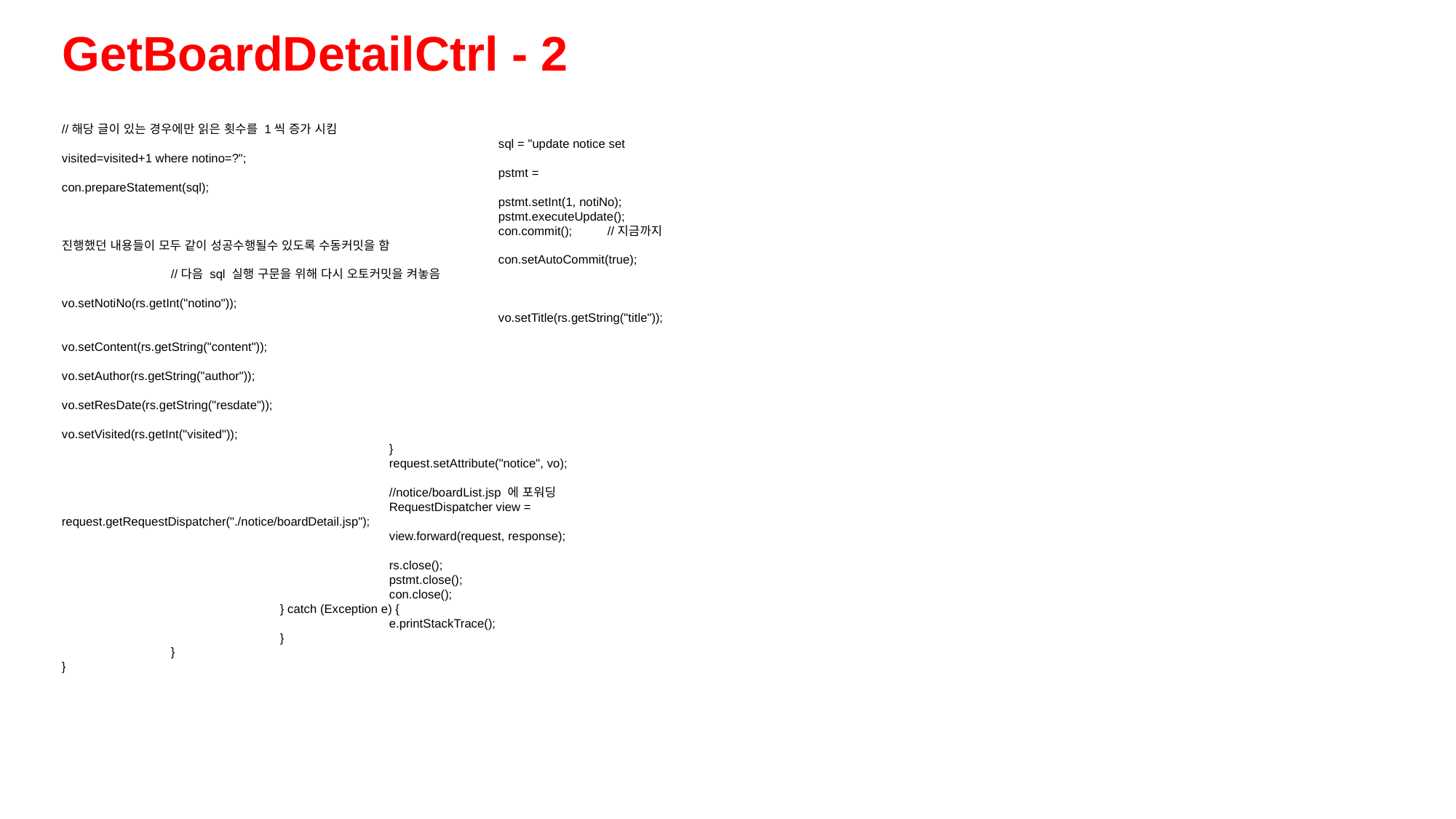

GetBoardDetailCtrl - 2
//해당 글이 있는 경우에만 읽은 횟수를 1씩 증가 시킴
				sql = "update notice set visited=visited+1 where notino=?";
				pstmt = con.prepareStatement(sql);
				pstmt.setInt(1, notiNo);
				pstmt.executeUpdate();
				con.commit();	//지금까지 진행했던 내용들이 모두 같이 성공수행될수 있도록 수동커밋을 함
				con.setAutoCommit(true);	//다음 sql 실행 구문을 위해 다시 오토커밋을 켜놓음
				vo.setNotiNo(rs.getInt("notino"));
				vo.setTitle(rs.getString("title"));
				vo.setContent(rs.getString("content"));
				vo.setAuthor(rs.getString("author"));
				vo.setResDate(rs.getString("resdate"));
				vo.setVisited(rs.getInt("visited"));
			}
			request.setAttribute("notice", vo);

			//notice/boardList.jsp 에 포워딩
			RequestDispatcher view = request.getRequestDispatcher("./notice/boardDetail.jsp");
			view.forward(request, response);

			rs.close();
			pstmt.close();
			con.close();
		} catch (Exception e) {
			e.printStackTrace();
		}
	}
}